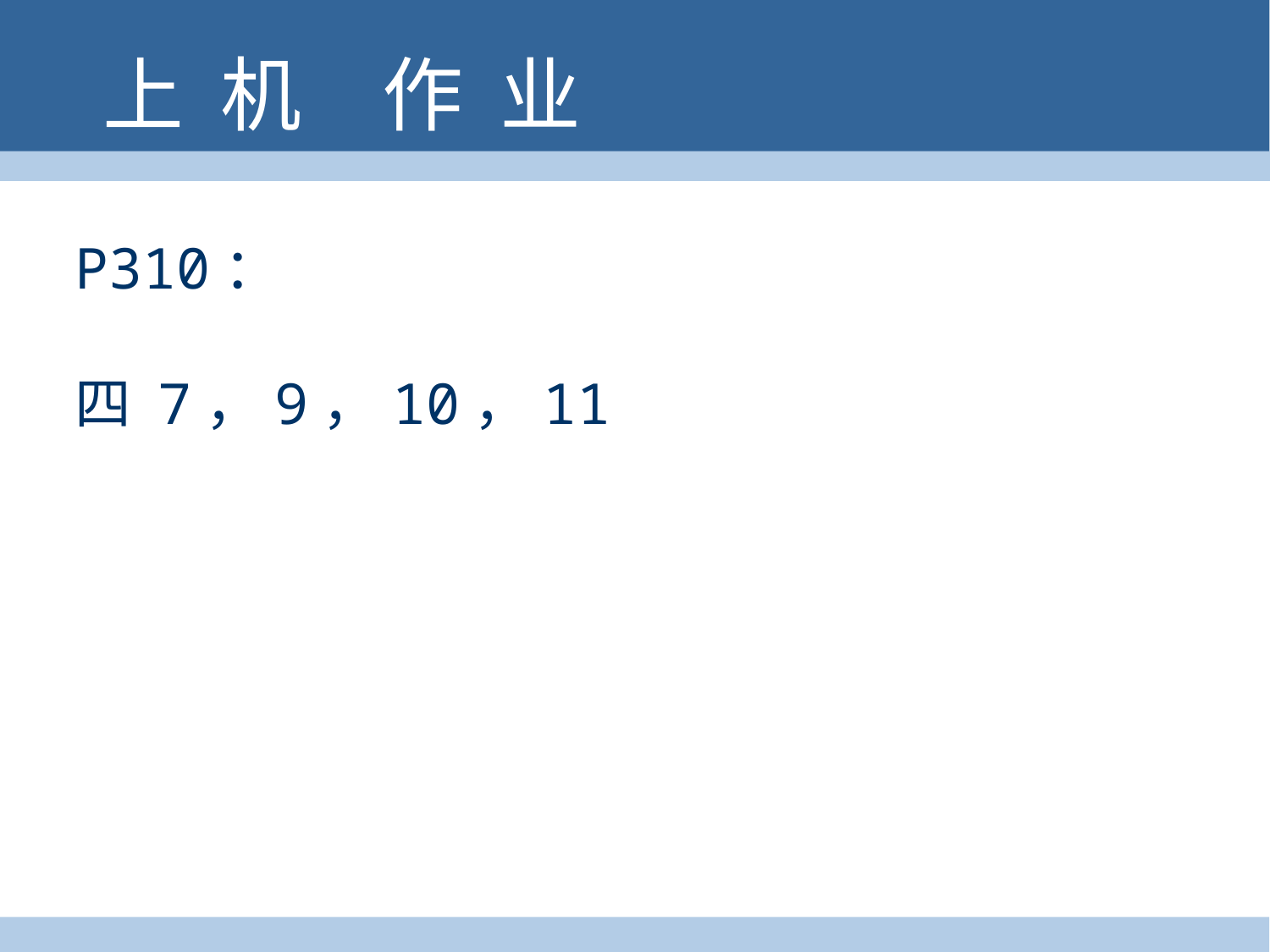

# 上  机　作  业
P310：

四 7，9，10，11